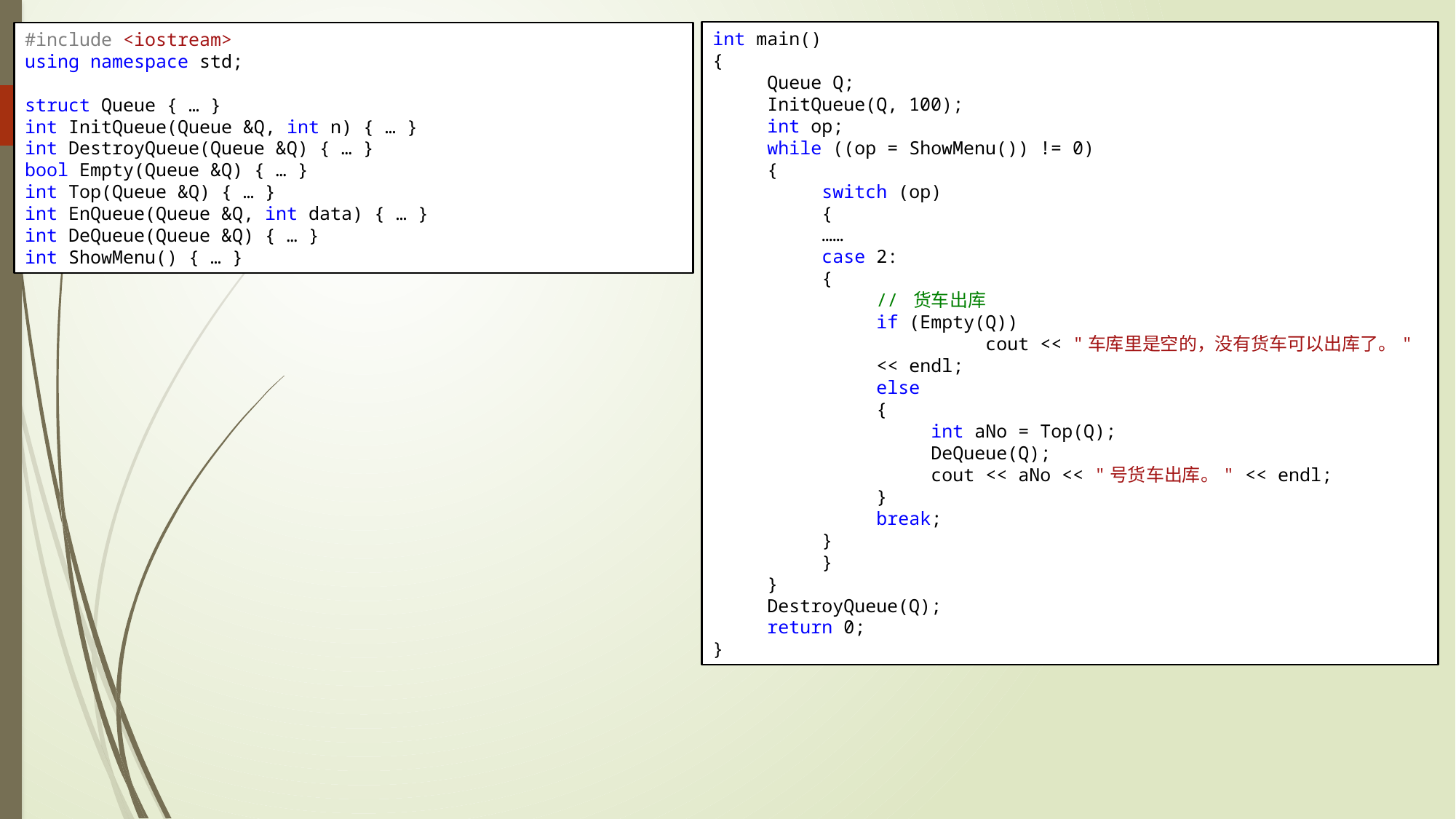

int main()
{
Queue Q;
InitQueue(Q, 100);
int op;
while ((op = ShowMenu()) != 0)
{
switch (op)
{
……
case 2:
{
// 货车出库
if (Empty(Q))
	cout << "车库里是空的，没有货车可以出库了。" << endl;
else
{
int aNo = Top(Q);
DeQueue(Q);
cout << aNo << "号货车出库。" << endl;
}
break;
}
}
}
DestroyQueue(Q);
return 0;
}
#include <iostream>
using namespace std;

struct Queue { … }
int InitQueue(Queue &Q, int n) { … }
int DestroyQueue(Queue &Q) { … }
bool Empty(Queue &Q) { … }
int Top(Queue &Q) { … }
int EnQueue(Queue &Q, int data) { … }
int DeQueue(Queue &Q) { … }
int ShowMenu() { … }